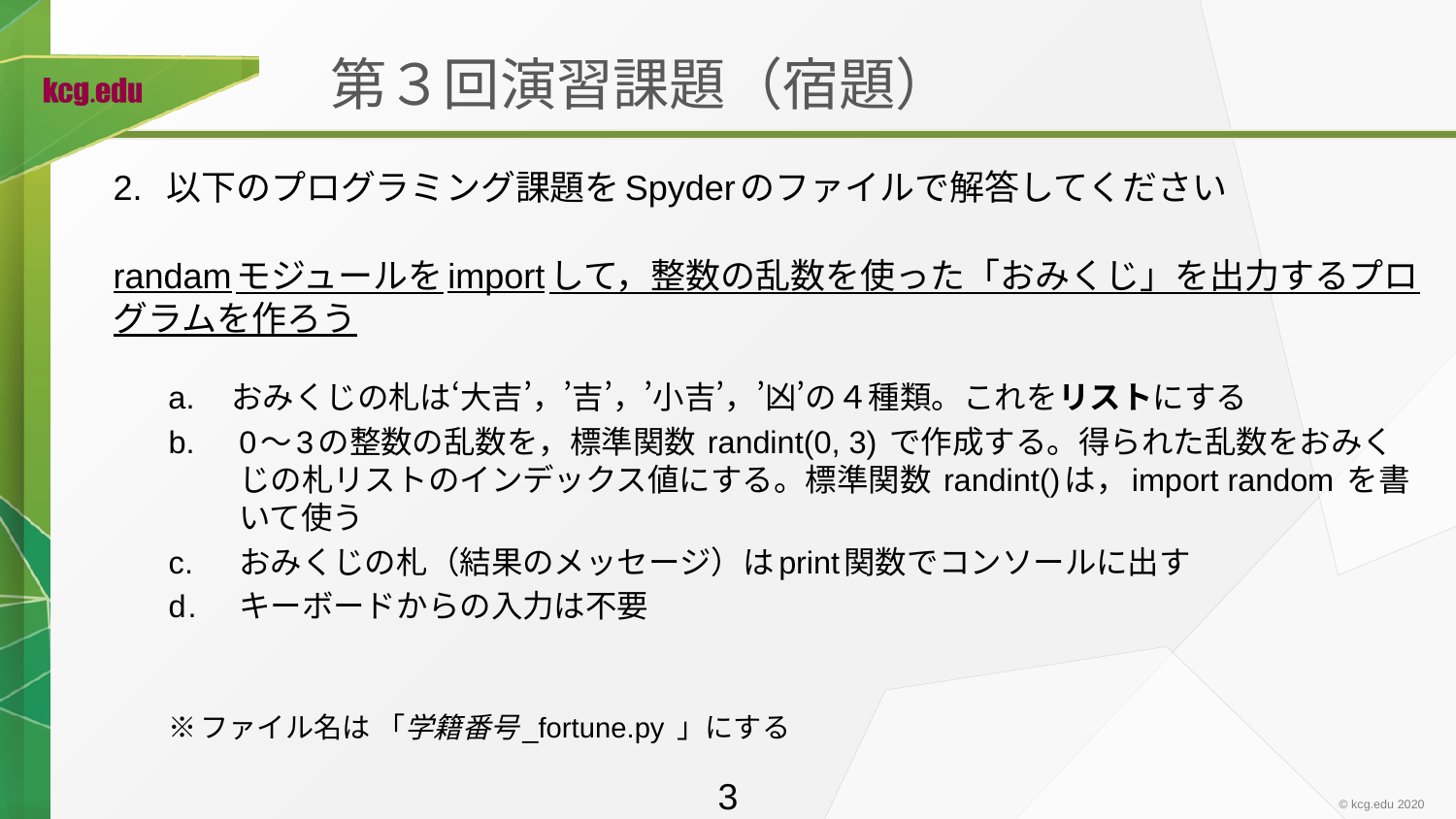

# 第３回演習課題（宿題）
2.  以下のプログラミング課題をSpyderのファイルで解答してください

randamモジュールをimportして，整数の乱数を使った「おみくじ」を出力するプログラムを作ろう

おみくじの札は‘大吉’，’吉’，’小吉’，’凶’の４種類。これをリストにする
0～3の整数の乱数を，標準関数 randint(0, 3) で作成する。得られた乱数をおみくじの札リストのインデックス値にする。標準関数 randint()は，import random を書いて使う
おみくじの札（結果のメッセージ）はprint関数でコンソールに出す
キーボードからの入力は不要

※ファイル名は 「学籍番号_fortune.py 」にする

3